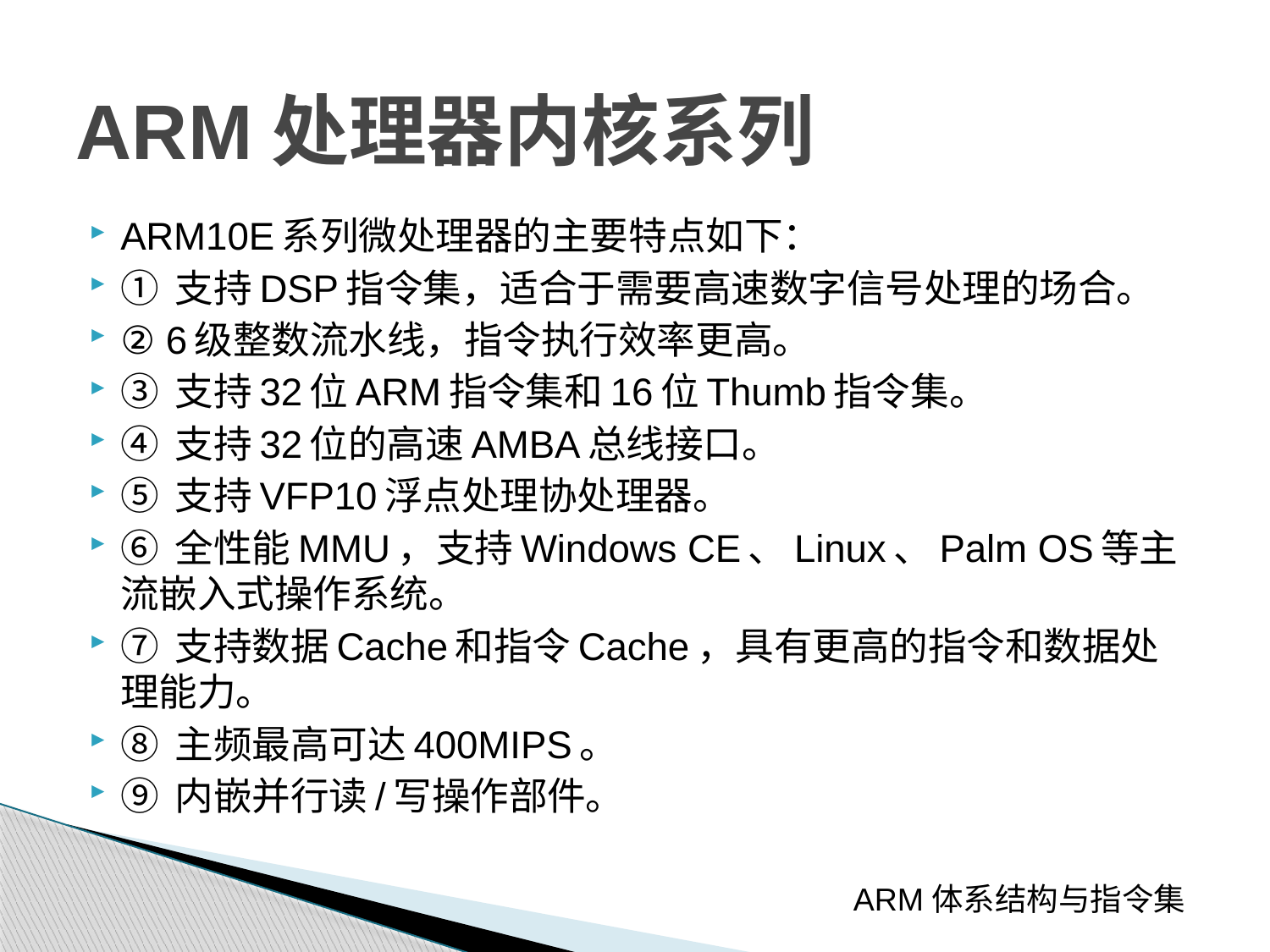

# ARM处理器内核系列
ARM10E系列微处理器的主要特点如下：
① 支持DSP指令集，适合于需要高速数字信号处理的场合。
② 6级整数流水线，指令执行效率更高。
③ 支持32位ARM指令集和16位Thumb指令集。
④ 支持32位的高速AMBA总线接口。
⑤ 支持VFP10浮点处理协处理器。
⑥ 全性能MMU，支持Windows CE、Linux、Palm OS等主流嵌入式操作系统。
⑦ 支持数据Cache和指令Cache，具有更高的指令和数据处理能力。
⑧ 主频最高可达400MIPS。
⑨ 内嵌并行读/写操作部件。

            ARM体系结构与指令集